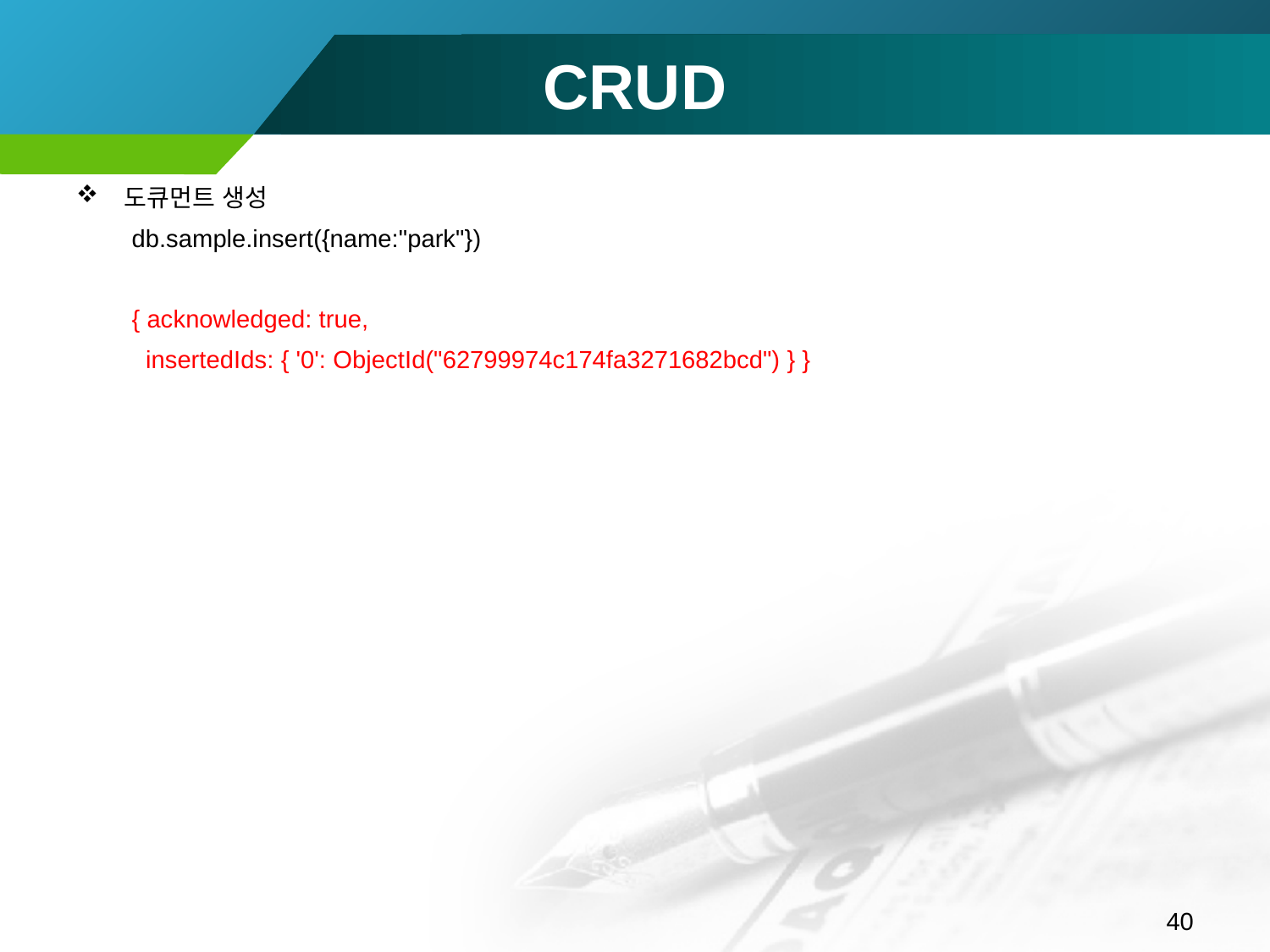

# CRUD
도큐먼트 생성
db.sample.insert({name:"park"})

{ acknowledged: true,
  insertedIds: { '0': ObjectId("62799974c174fa3271682bcd") } }
40